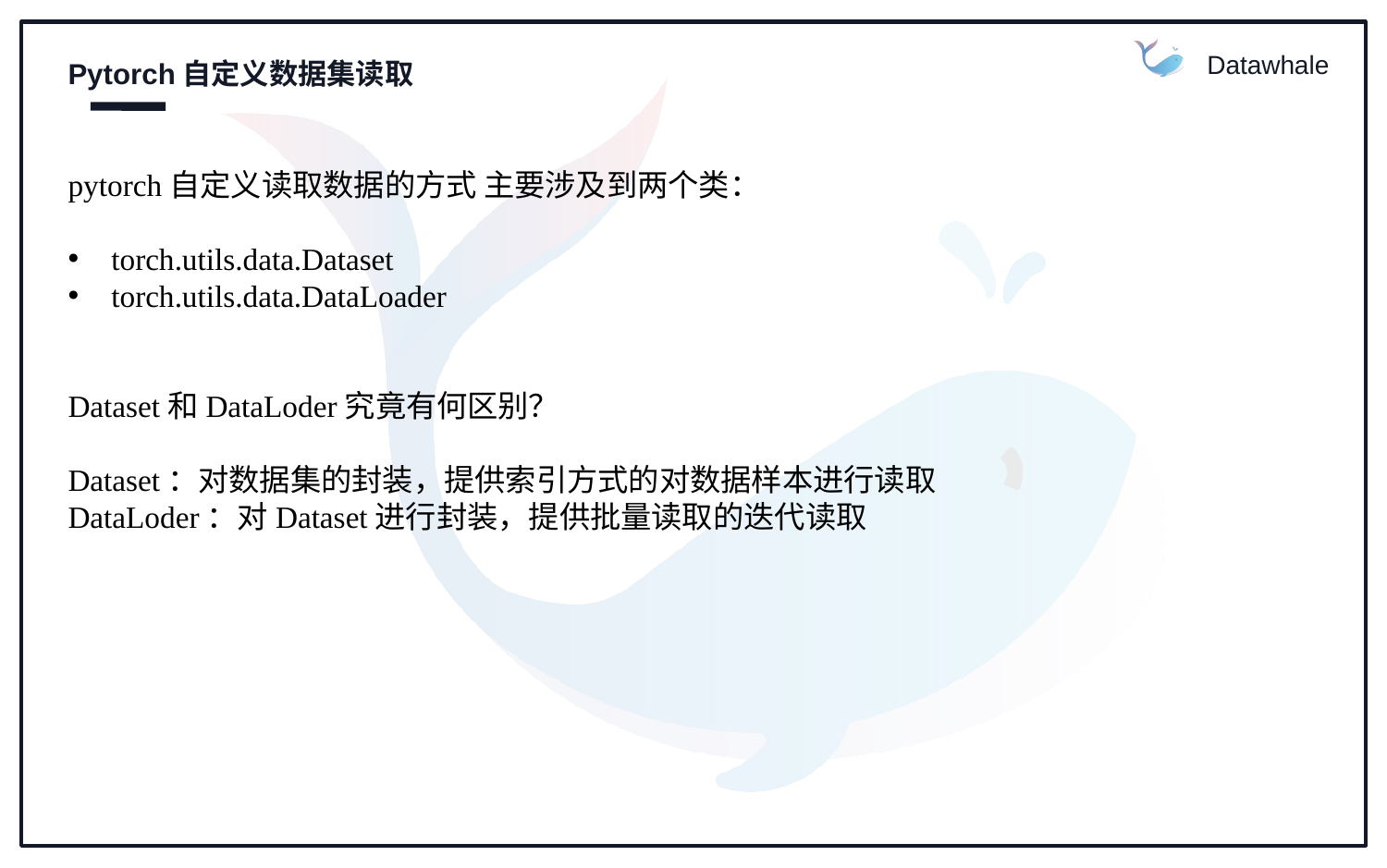

Datawhale

Pytorch自定义数据集读取

pytorch自定义读取数据的方式 主要涉及到两个类：

torch.utils.data.Dataset
torch.utils.data.DataLoader

Dataset和DataLoder究竟有何区别？

Dataset：对数据集的封装，提供索引方式的对数据样本进行读取
DataLoder：对Dataset进行封装，提供批量读取的迭代读取